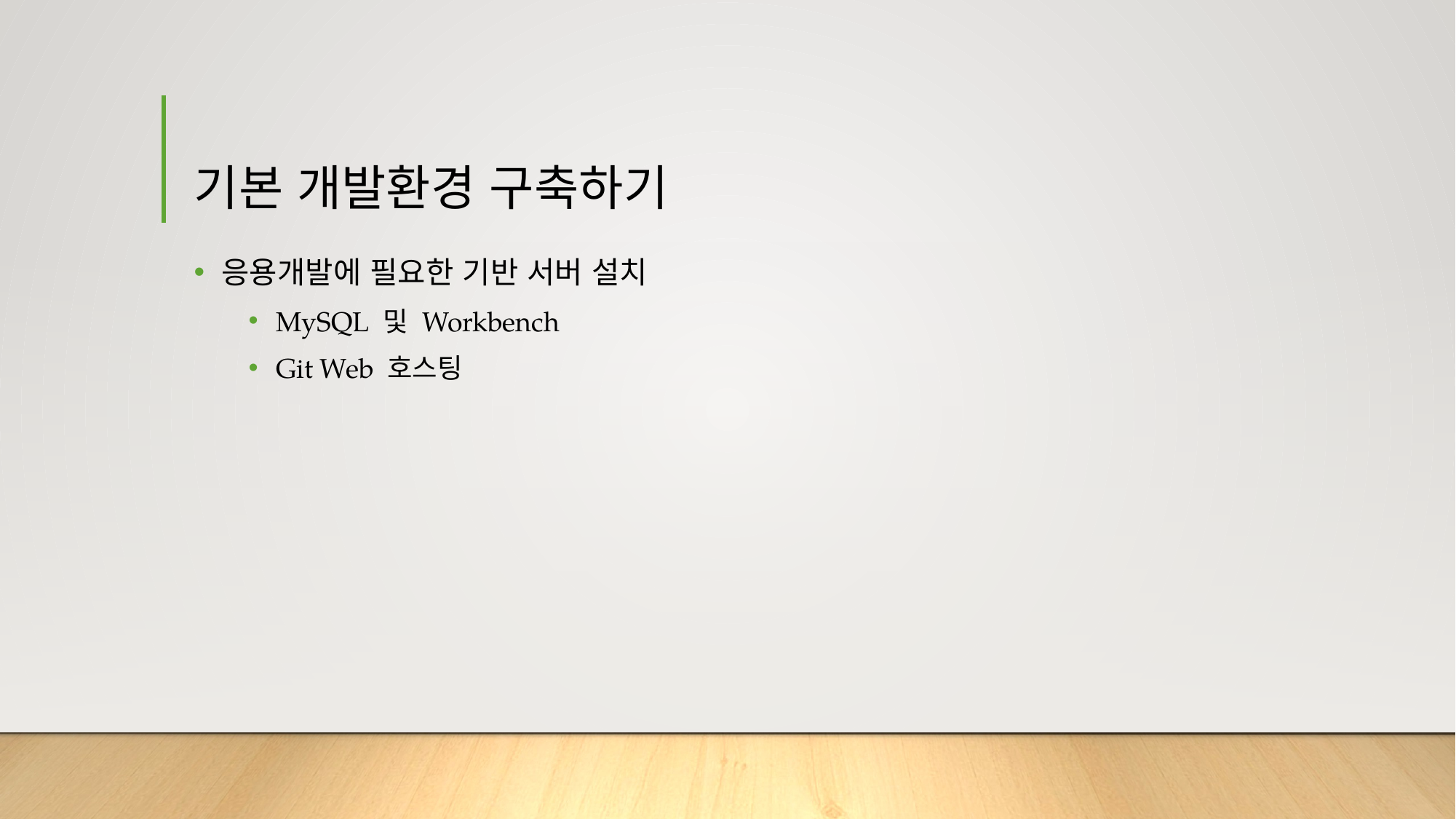

# 기본 개발환경 구축하기
응용개발에 필요한 기반 서버 설치
MySQL 및 Workbench
Git Web 호스팅